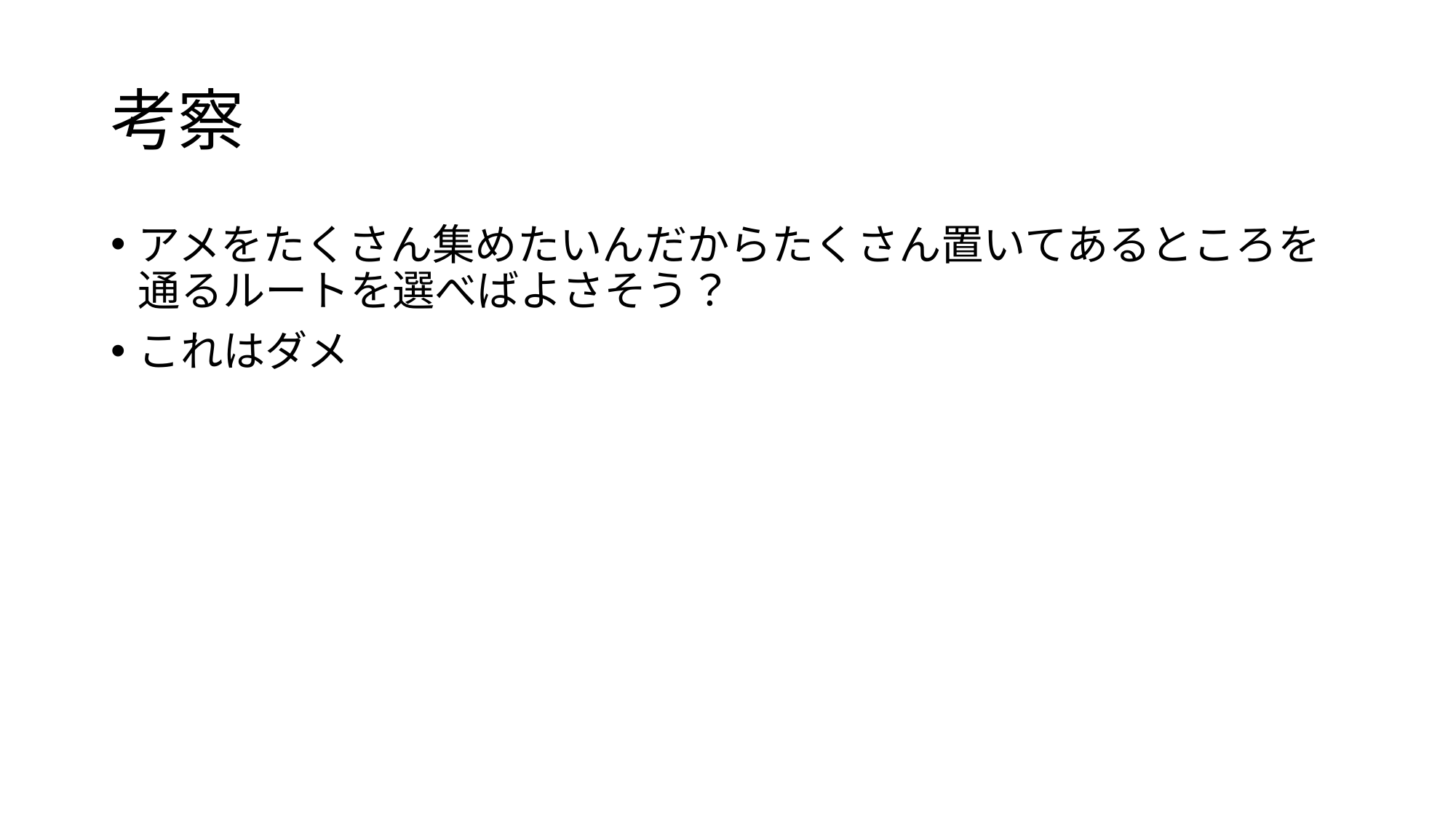

# 考察
アメをたくさん集めたいんだからたくさん置いてあるところを通るルートを選べばよさそう？
これはダメ